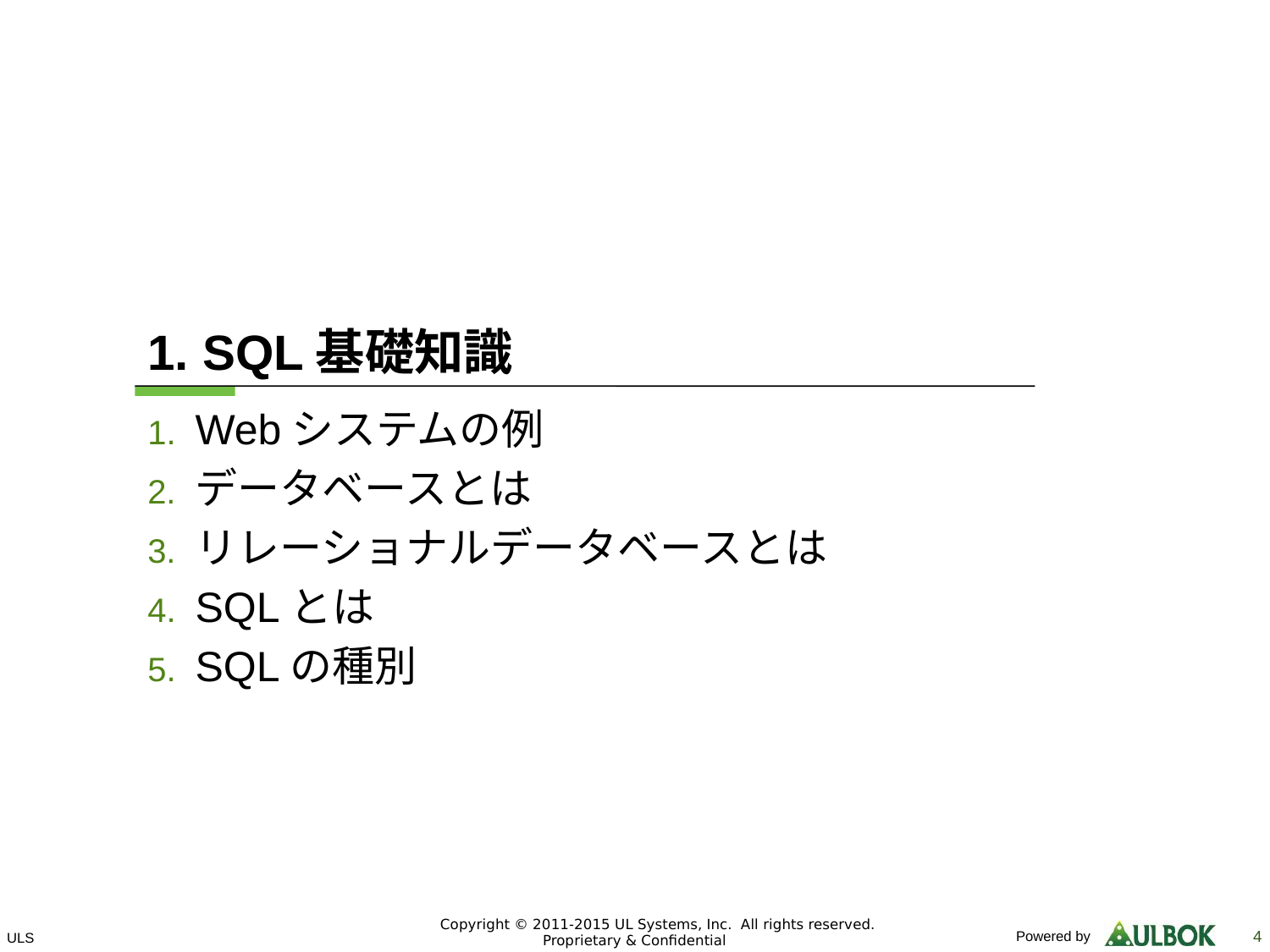

# 1. SQL基礎知識
Webシステムの例
データベースとは
リレーショナルデータベースとは
SQLとは
SQLの種別